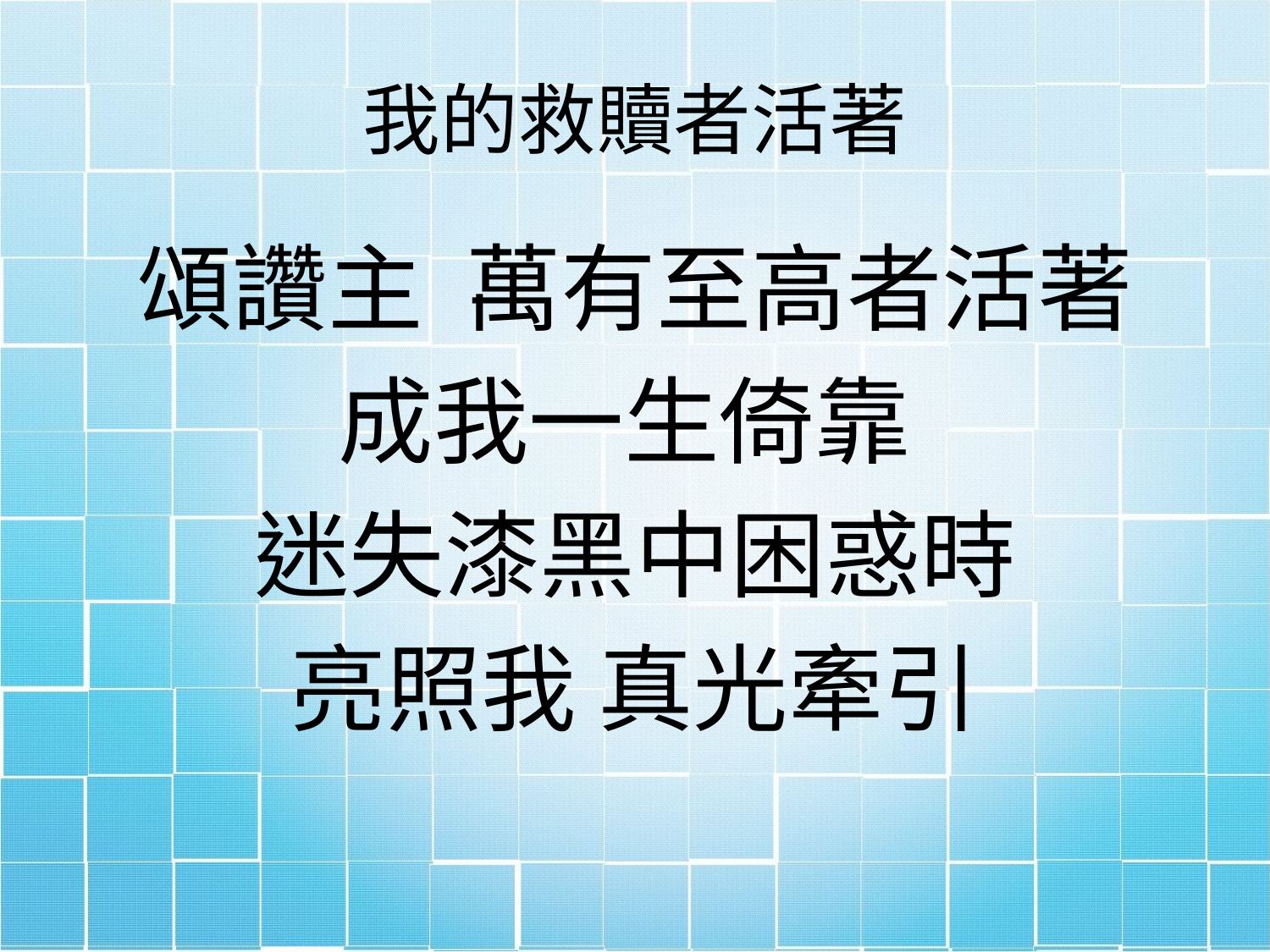

# 我的救贖者活著
頌讚主  萬有至高者活著
成我一生倚靠
迷失漆黑中困惑時
亮照我 真光牽引